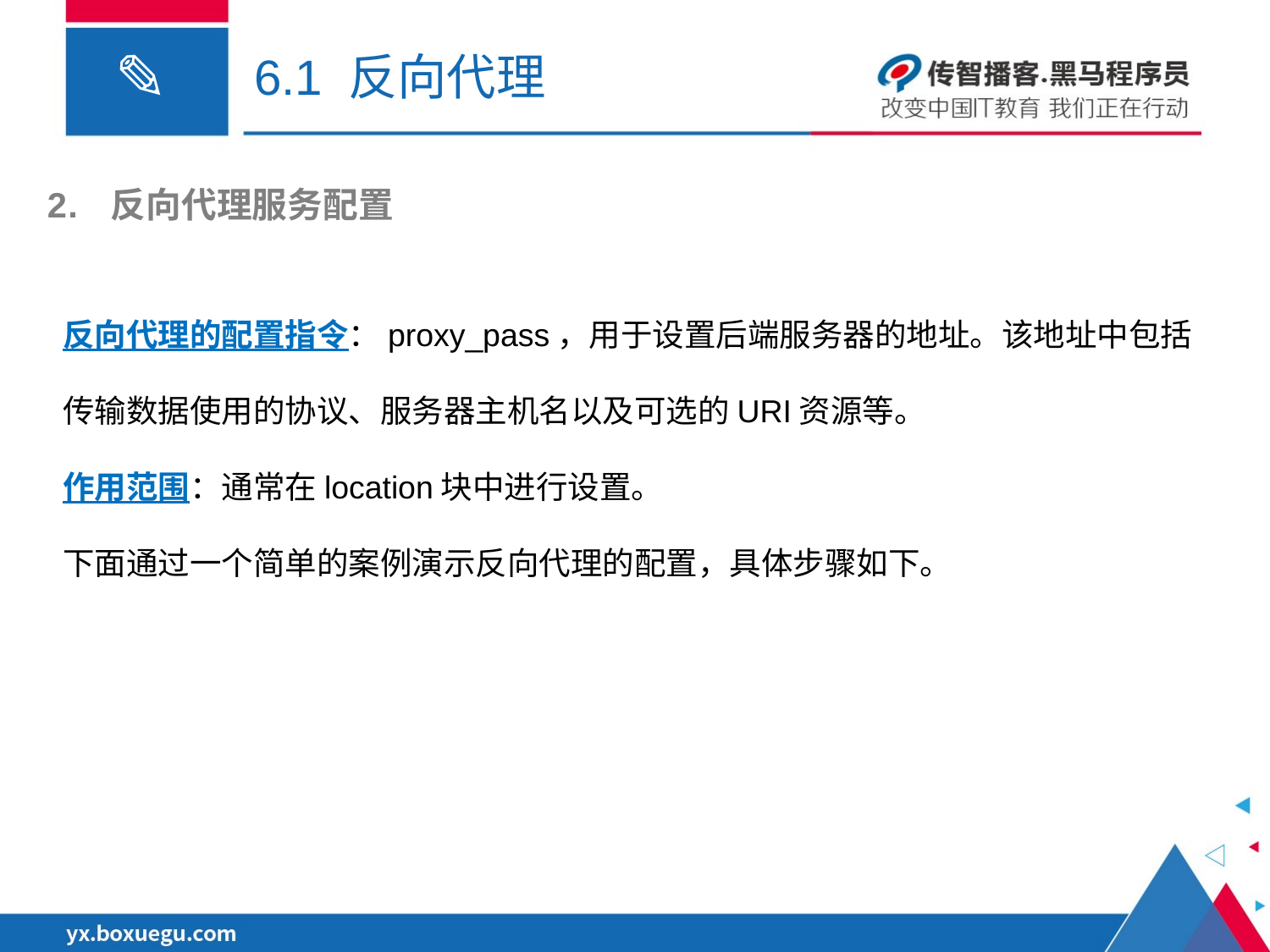

# 6.1 反向代理
反向代理服务配置
反向代理的配置指令：proxy_pass，用于设置后端服务器的地址。该地址中包括传输数据使用的协议、服务器主机名以及可选的URI资源等。
作用范围：通常在location块中进行设置。
下面通过一个简单的案例演示反向代理的配置，具体步骤如下。